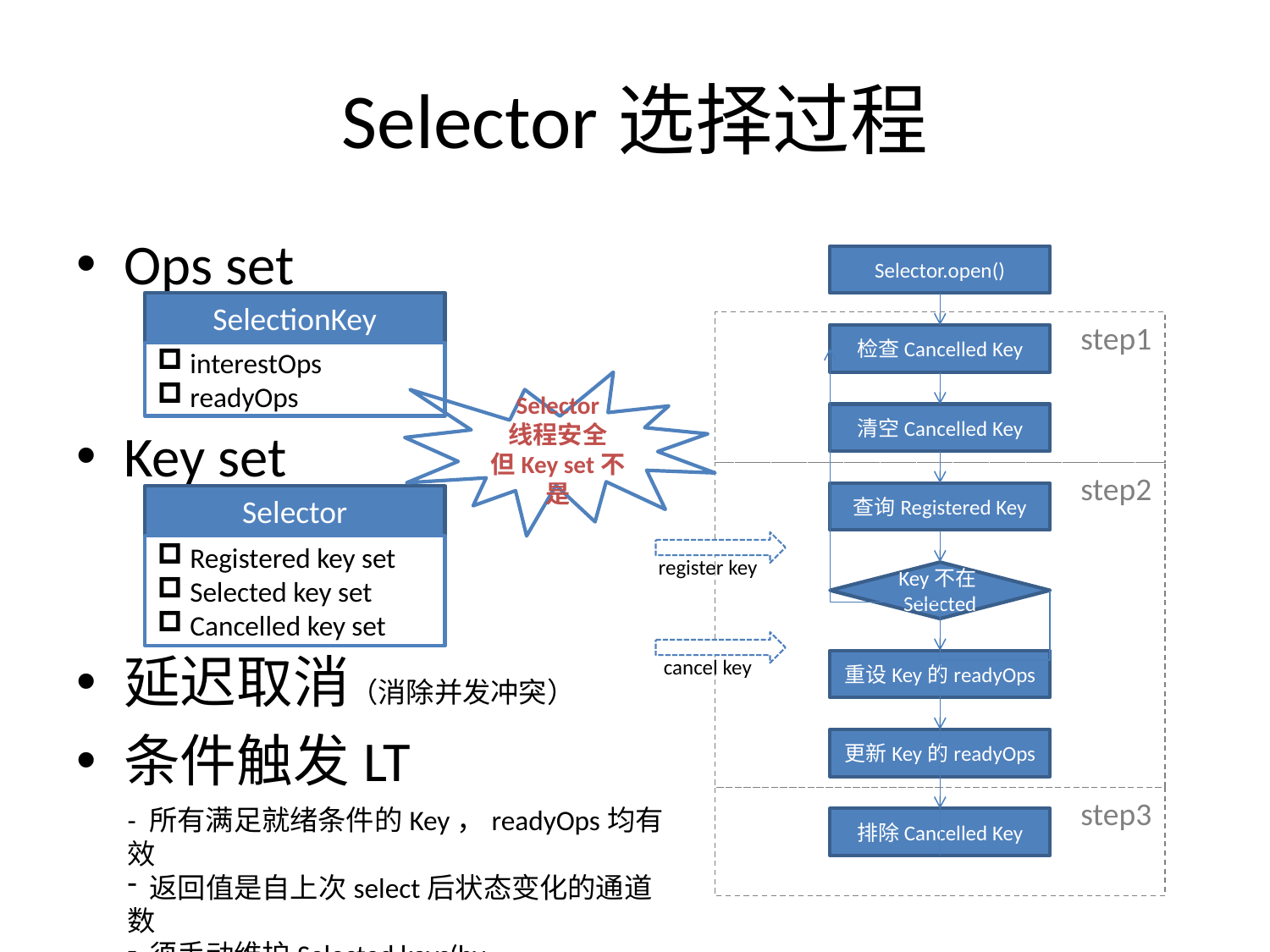

# Selector选择过程
Ops set

Key set

延迟取消（消除并发冲突）
条件触发LT
Selector.open()

step1
检查Cancelled Key
清空Cancelled Key

step2
查询Registered Key
Key不在Selected
重设Key的readyOps
更新Key的readyOps

step3
排除Cancelled Key

register key

cancel key
SelectionKey
 interestOps
 readyOps
Selector
线程安全
但Key set不是
Selector
 Registered key set
 Selected key set
 Cancelled key set
- 所有满足就绪条件的Key，readyOps均有效
 返回值是自上次select后状态变化的通道数
 须手动维护Selected keys(by Iterator.remove)